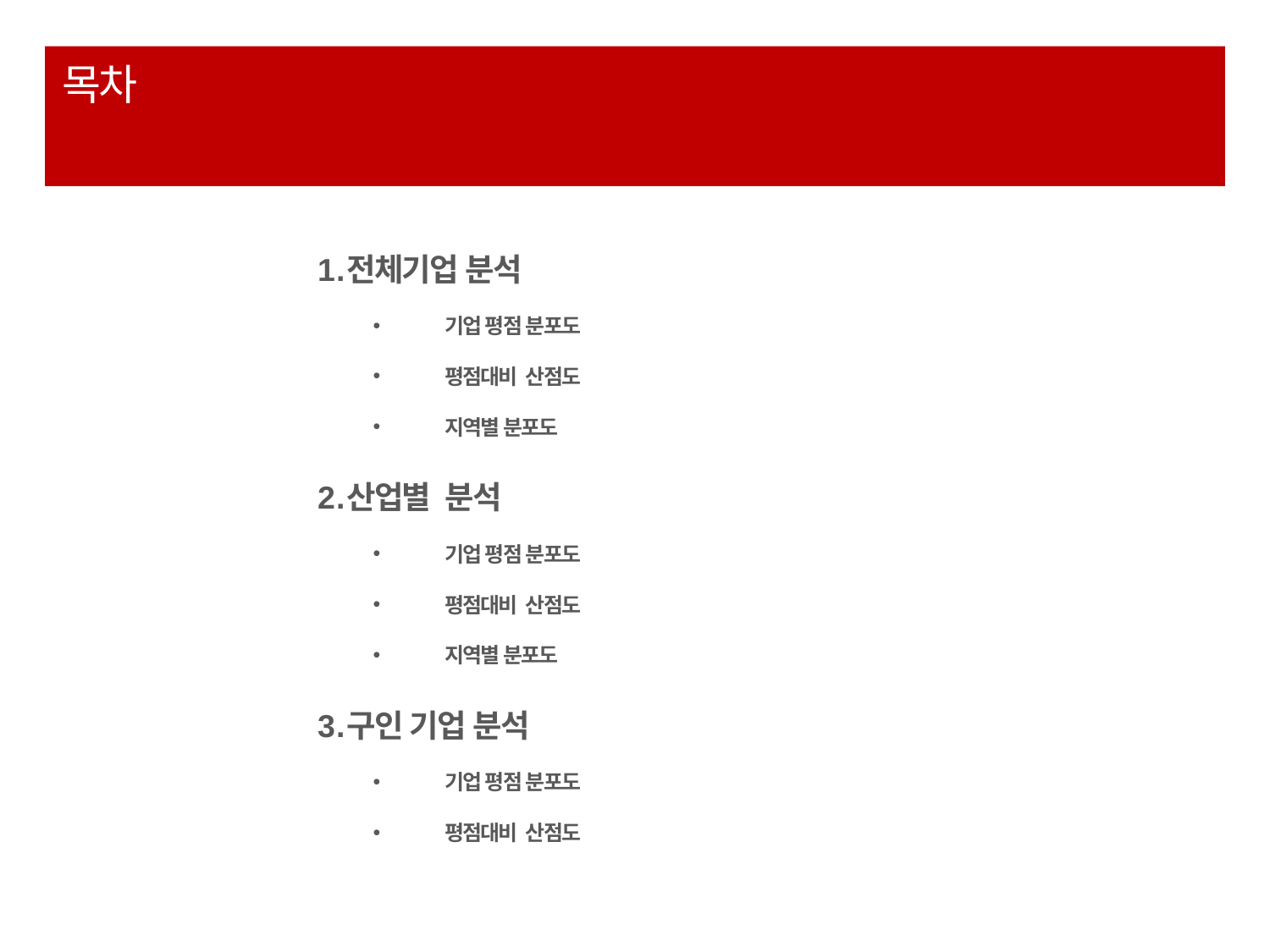

# 목차
전체기업 분석
기업 평점 분포도
평점대비  산점도
지역별 분포도
산업별  분석
기업 평점 분포도
평점대비  산점도
지역별 분포도
구인 기업 분석
기업 평점 분포도
평점대비  산점도